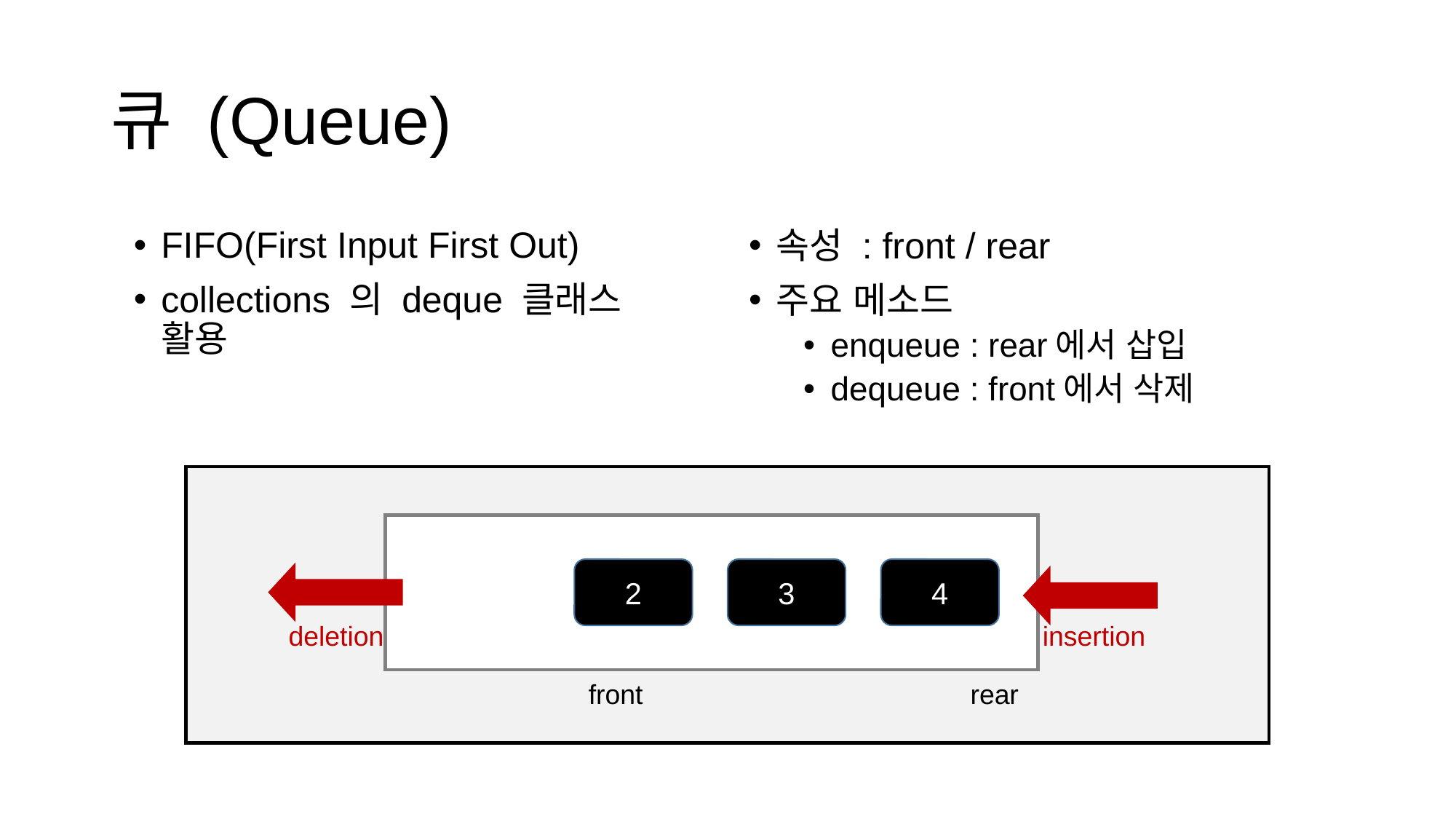

# 큐 (Queue)
FIFO(First Input First Out)
collections 의 deque 클래스 활용
속성 : front / rear
주요 메소드
enqueue : rear에서 삽입
dequeue : front에서 삭제

2
3
4

deletion
insertion
front
rear